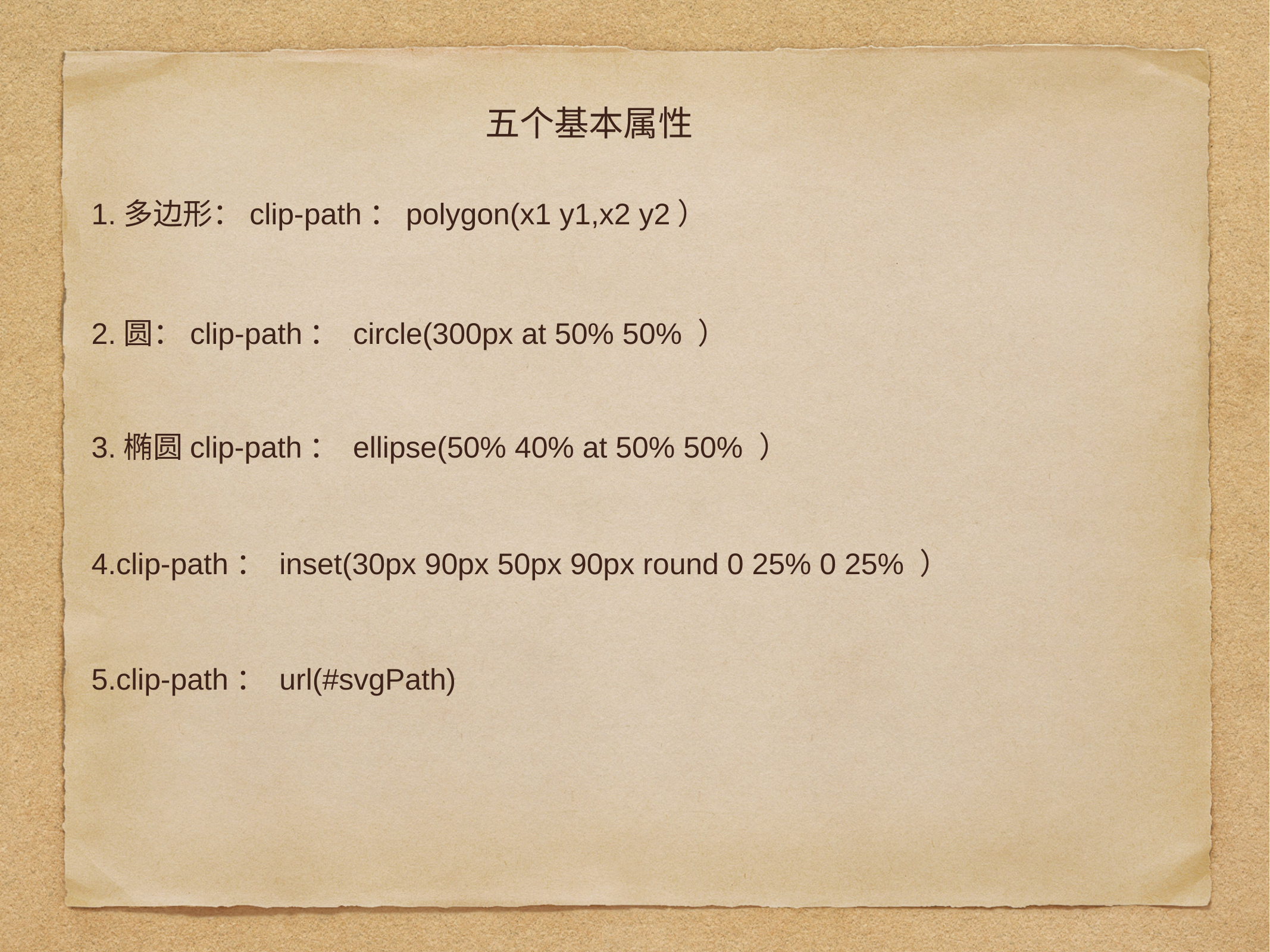

五个基本属性
1.多边形：clip-path：polygon(x1 y1,x2 y2）
2.圆：clip-path： circle(300px at 50% 50% ）
3.椭圆clip-path： ellipse(50% 40% at 50% 50% ）
4.clip-path： inset(30px 90px 50px 90px round 0 25% 0 25% ）
5.clip-path： url(#svgPath)